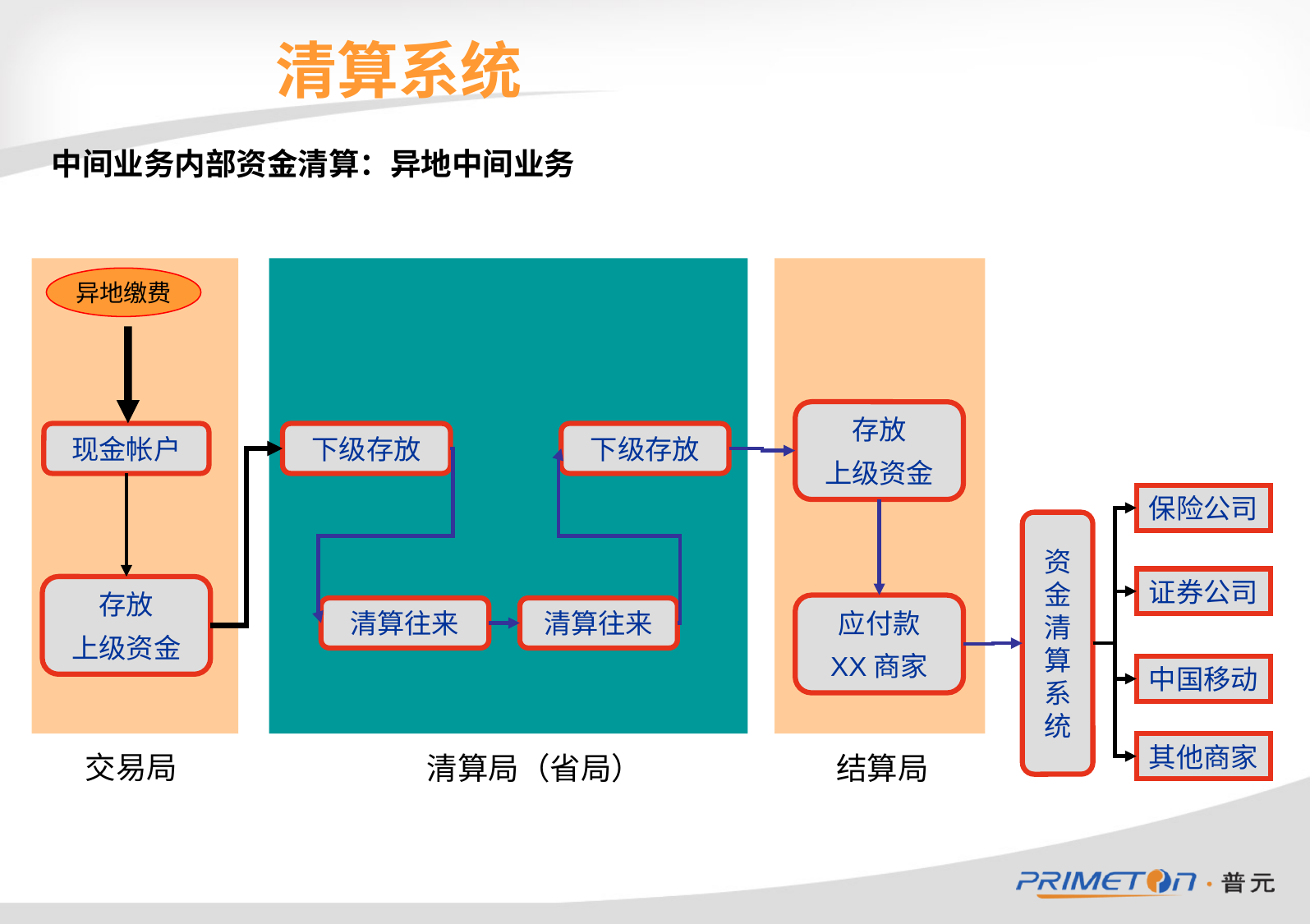

# 清算系统
中间业务内部资金清算：异地中间业务

异地缴费

存放
上级资金
现金帐户
下级存放
下级存放
保险公司
资金清算系统
证券公司
存放
上级资金
应付款
XX商家
清算往来
清算往来
中国移动
其他商家
交易局
清算局（省局）
结算局